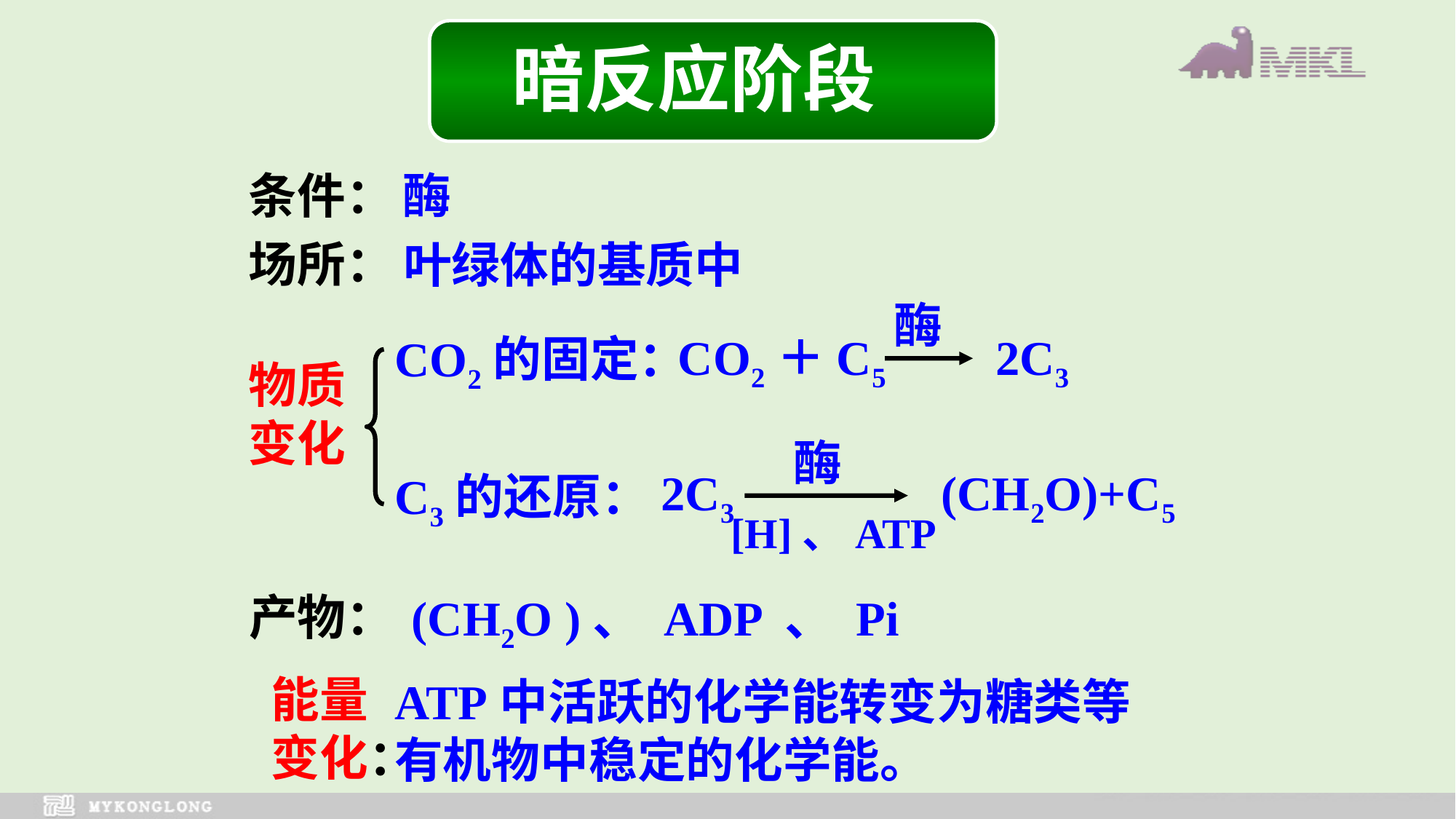

暗反应阶段
条件：
酶
场所：
叶绿体的基质中
酶
CO2＋C5         2C3

CO2的固定：
物质变化

酶
2C3                 (CH2O)+C5
C3的还原：

[H]、ATP
产物：
(CH2O )、 ADP 、 Pi
能量变化：
ATP中活跃的化学能转变为糖类等有机物中稳定的化学能。